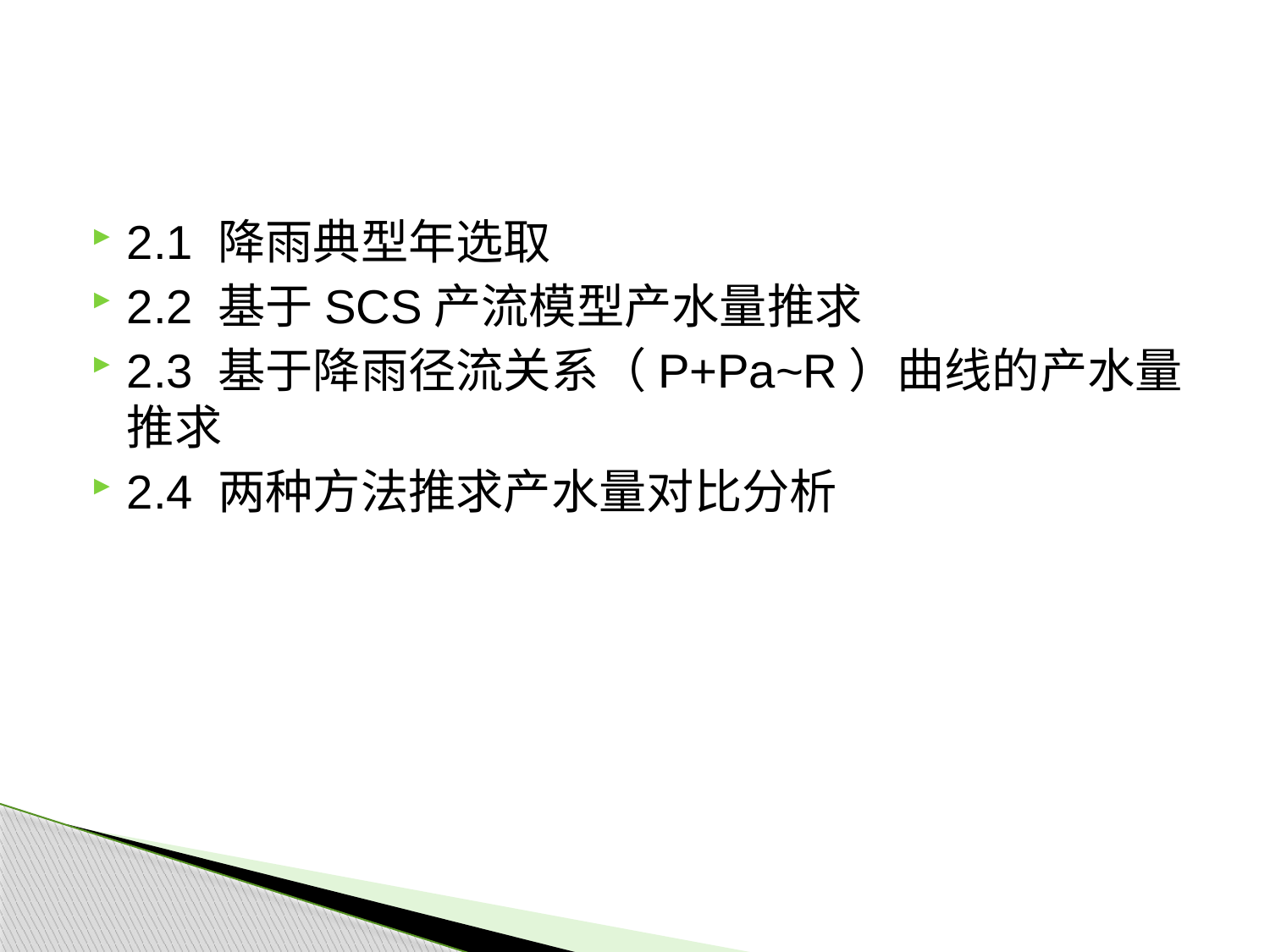

2.1 降雨典型年选取
2.2 基于SCS产流模型产水量推求
2.3 基于降雨径流关系（P+Pa~R）曲线的产水量推求
2.4 两种方法推求产水量对比分析